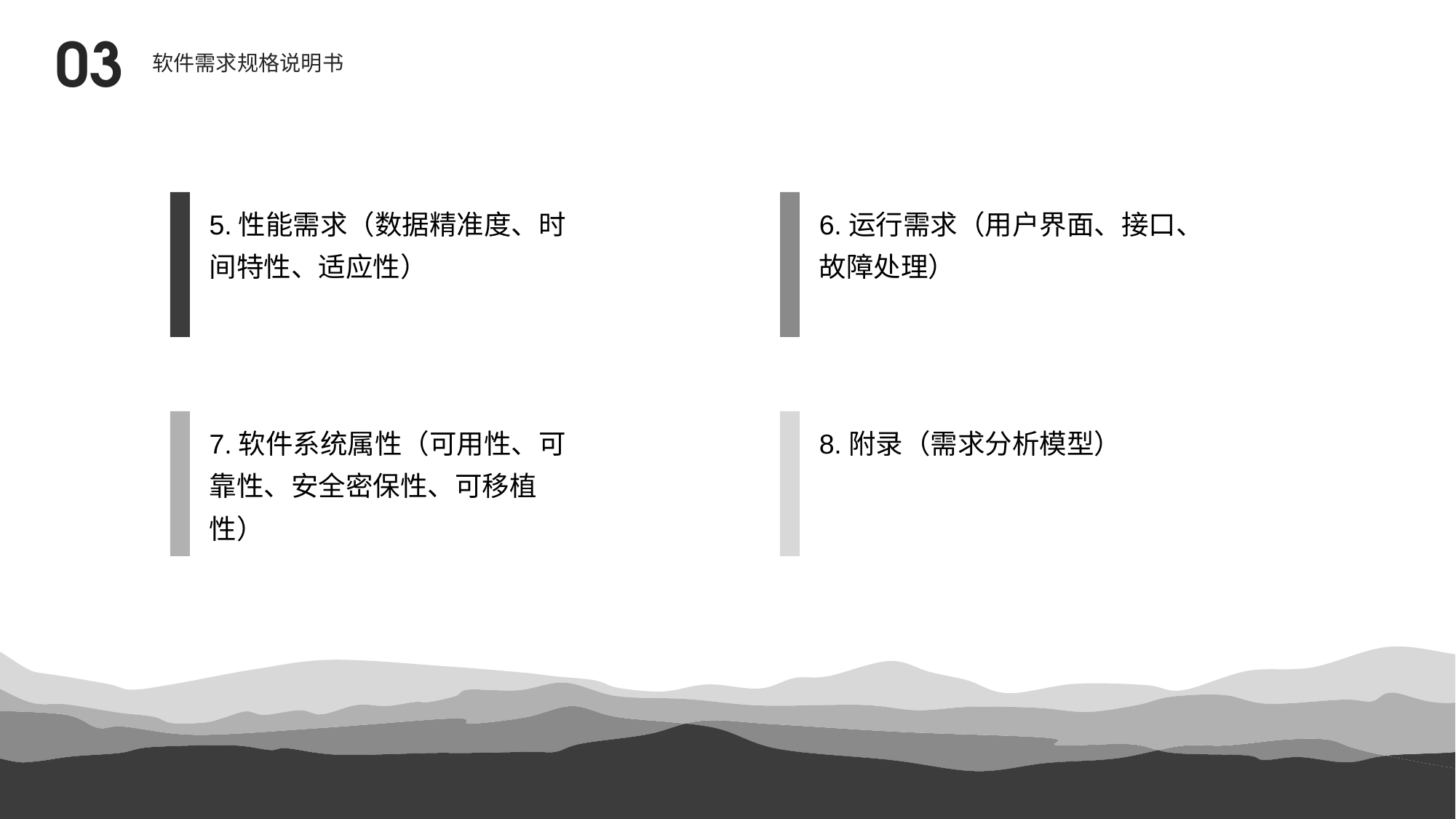

03
软件需求规格说明书

5.性能需求（数据精准度、时间特性、适应性）

6.运行需求（用户界面、接口、故障处理）

7.软件系统属性（可用性、可靠性、安全密保性、可移植性）

8.附录（需求分析模型）